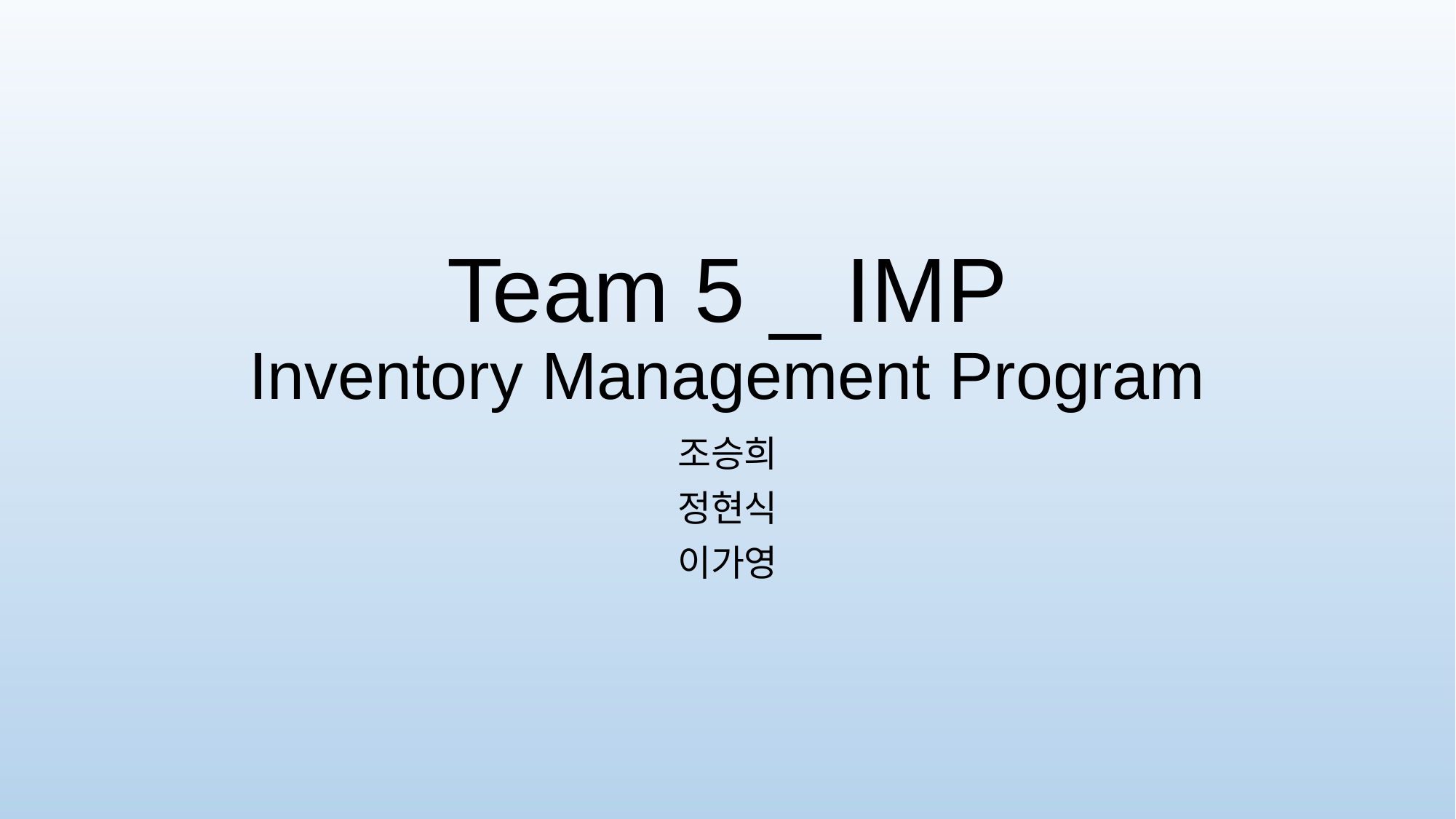

# Team 5 _ IMP Inventory Management Program
조승희
정현식
이가영